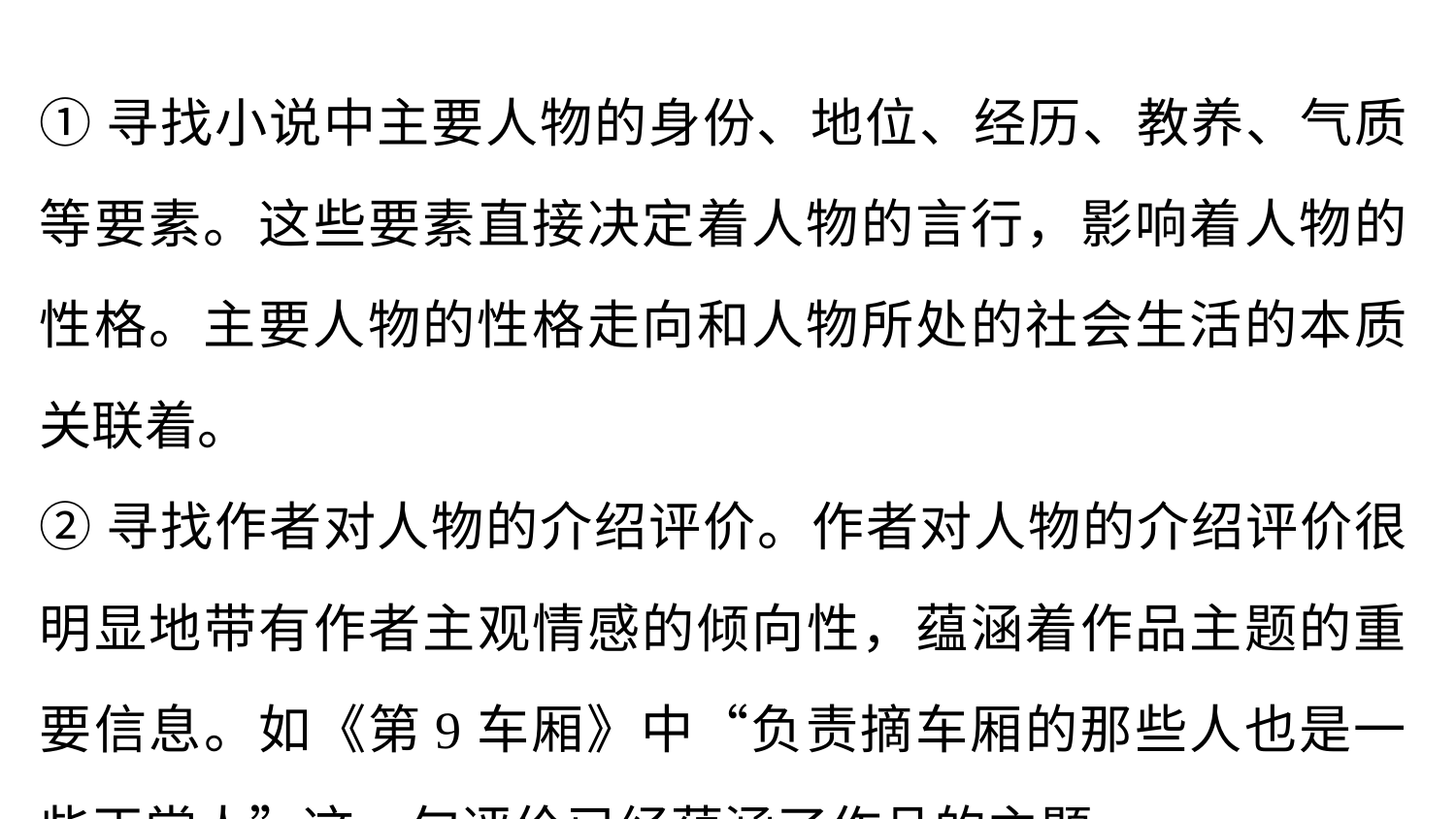

①寻找小说中主要人物的身份、地位、经历、教养、气质等要素。这些要素直接决定着人物的言行，影响着人物的性格。主要人物的性格走向和人物所处的社会生活的本质关联着。
②寻找作者对人物的介绍评价。作者对人物的介绍评价很明显地带有作者主观情感的倾向性，蕴涵着作品主题的重要信息。如《第9车厢》中“负责摘车厢的那些人也是一些正常人”这一句评价已经蕴涵了作品的主题。